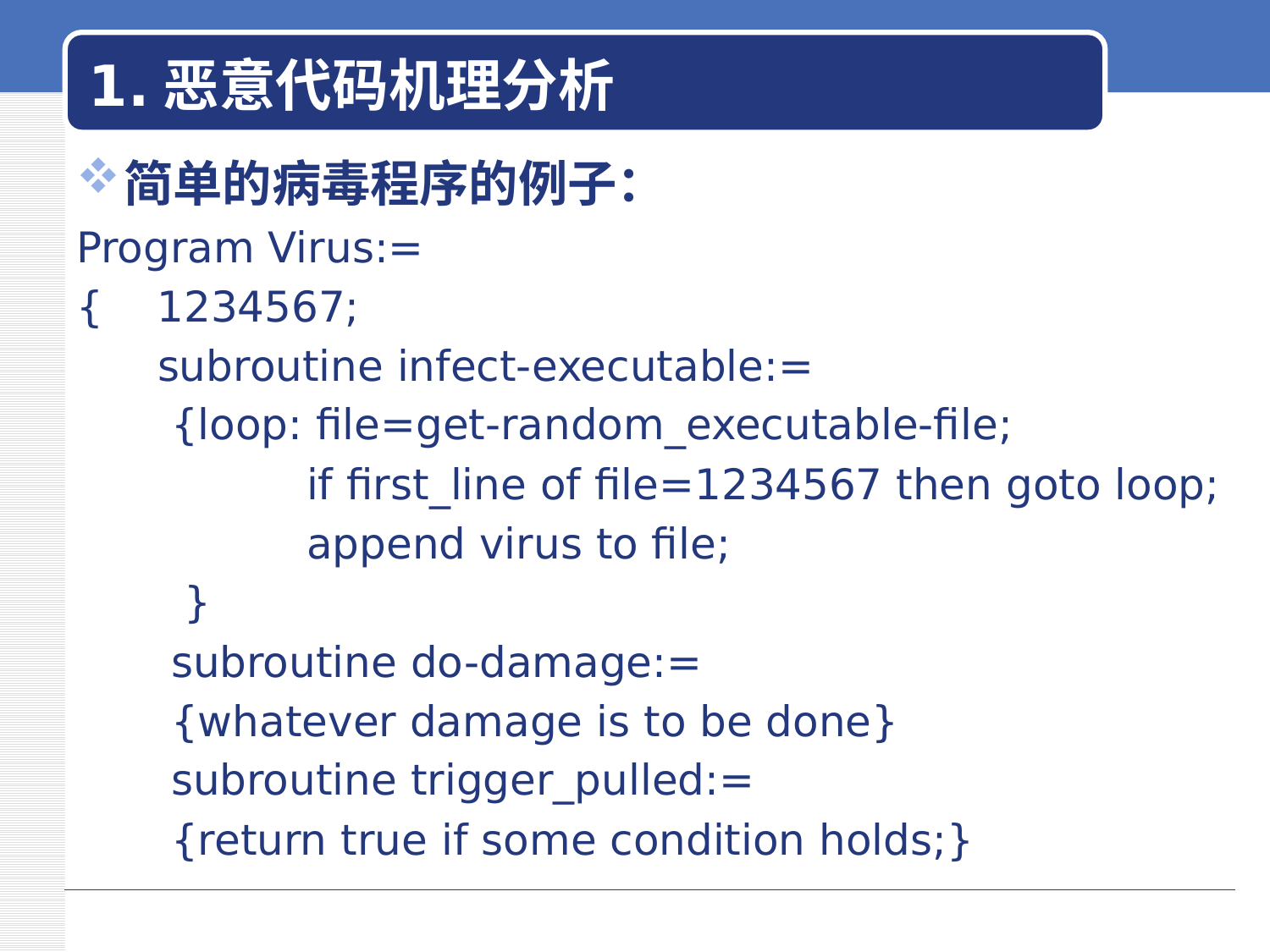

# 1.恶意代码机理分析
简单的病毒程序的例子：
Program Virus:=
{    1234567;
      subroutine infect-executable:=
       {loop: file=get-random_executable-file;
                 if first_line of file=1234567 then goto loop;
                 append virus to file;
        }
       subroutine do-damage:=
       {whatever damage is to be done}
       subroutine trigger_pulled:=
       {return true if some condition holds;}